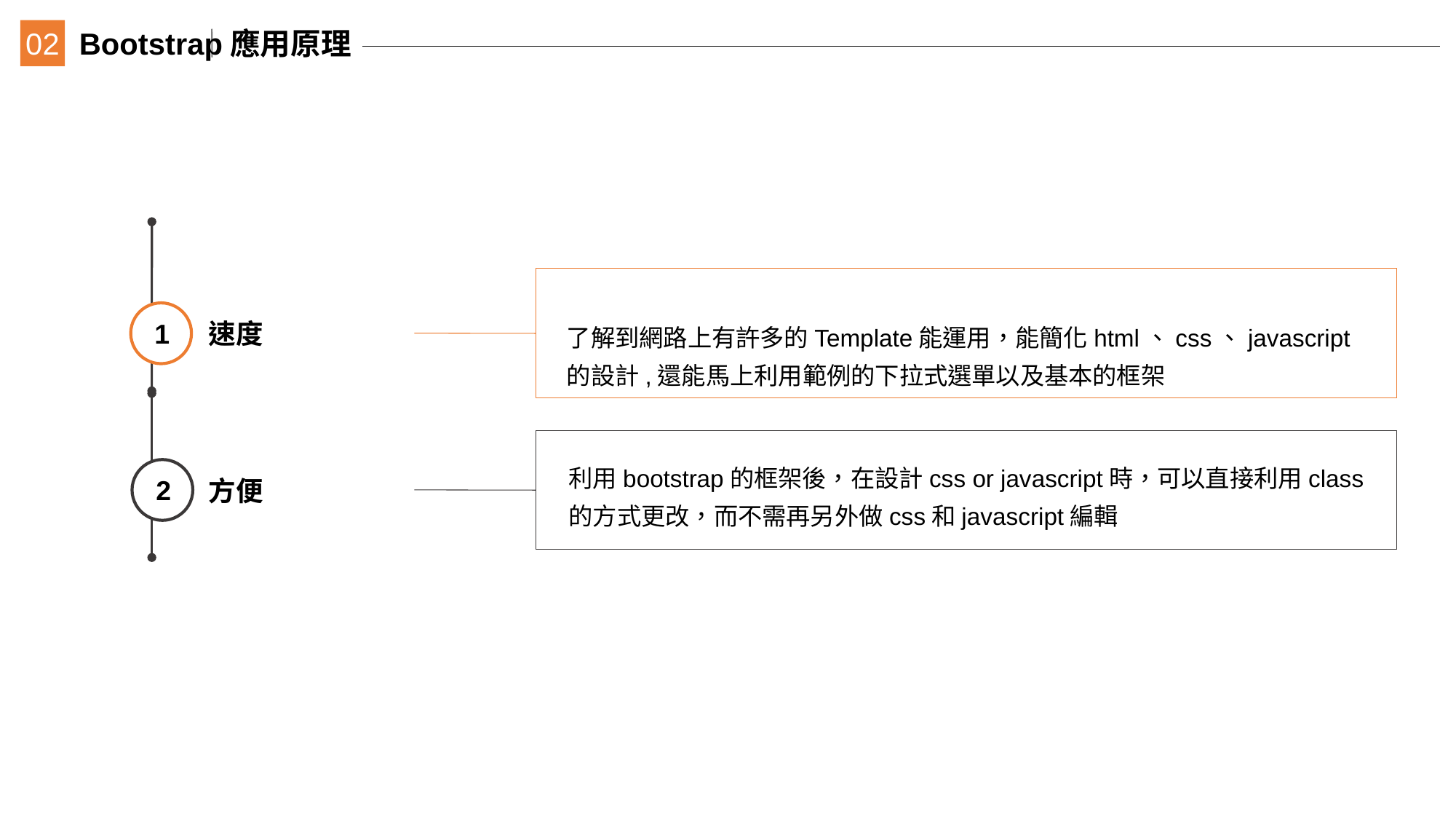

02
Bootstrap應用原理

1
了解到網路上有許多的Template能運用，能簡化html、css、javascript的設計,還能馬上利用範例的下拉式選單以及基本的框架

速度

利用bootstrap的框架後，在設計css or javascript時，可以直接利用class的方式更改，而不需再另外做css和javascript編輯
2

方便